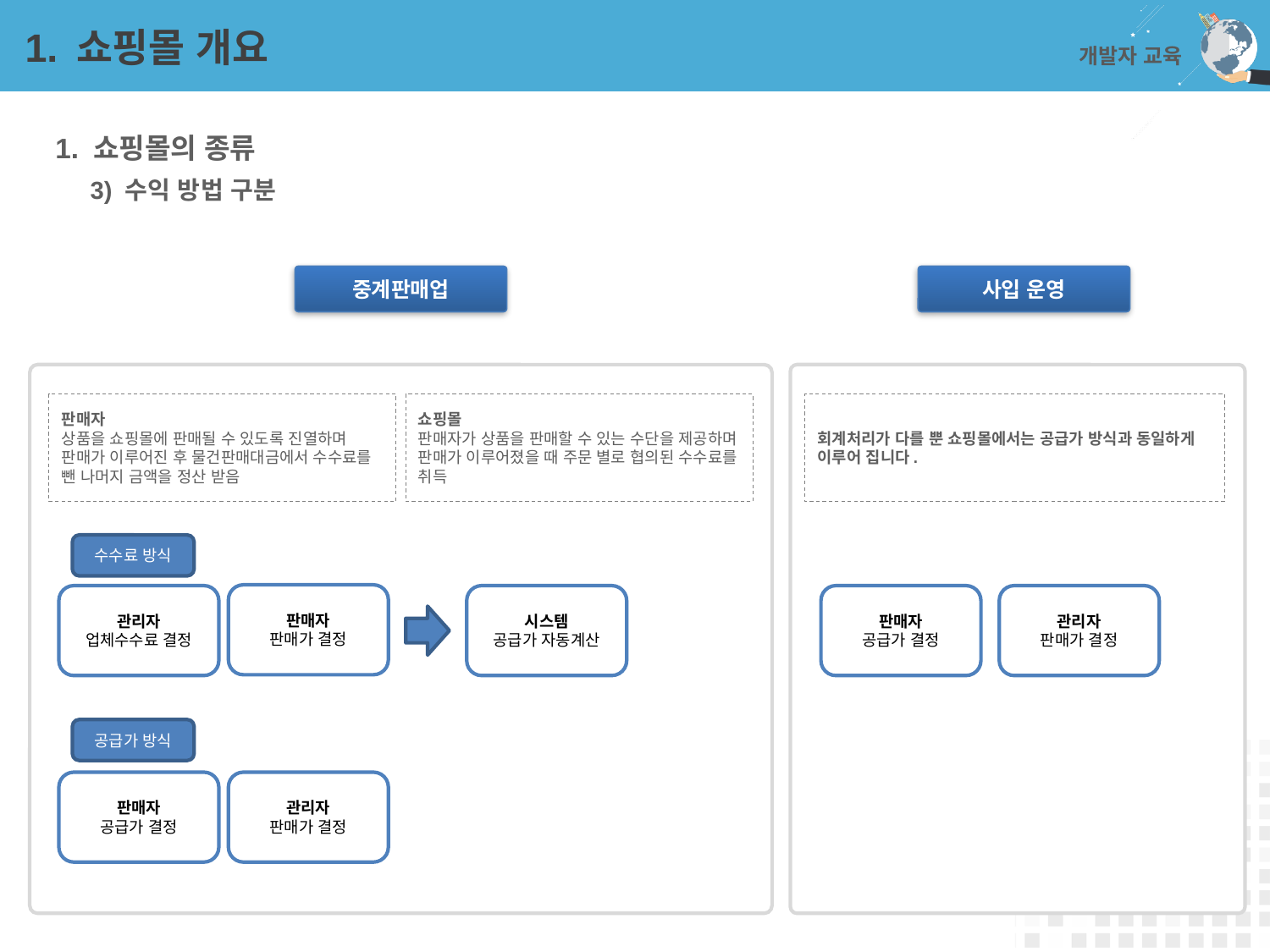

# 1. 쇼핑몰 개요
개발자 교육
1. 쇼핑몰의 종류
     3) 수익 방법 구분
중계판매업
사입 운영

판매자
상품을 쇼핑몰에 판매될 수 있도록 진열하며 판매가 이루어진 후 물건판매대금에서 수수료를 뺀 나머지 금액을 정산 받음
쇼핑몰
판매자가 상품을 판매할 수 있는 수단을 제공하며 판매가 이루어졌을 때 주문 별로 협의된 수수료를 취득
회계처리가 다를 뿐 쇼핑몰에서는 공급가 방식과 동일하게 이루어 집니다.
수수료 방식
판매자
판매가 결정
관리자
업체수수료 결정
시스템
공급가 자동계산
판매자
공급가 결정
관리자
판매가 결정

공급가 방식
판매자
공급가 결정
관리자
판매가 결정